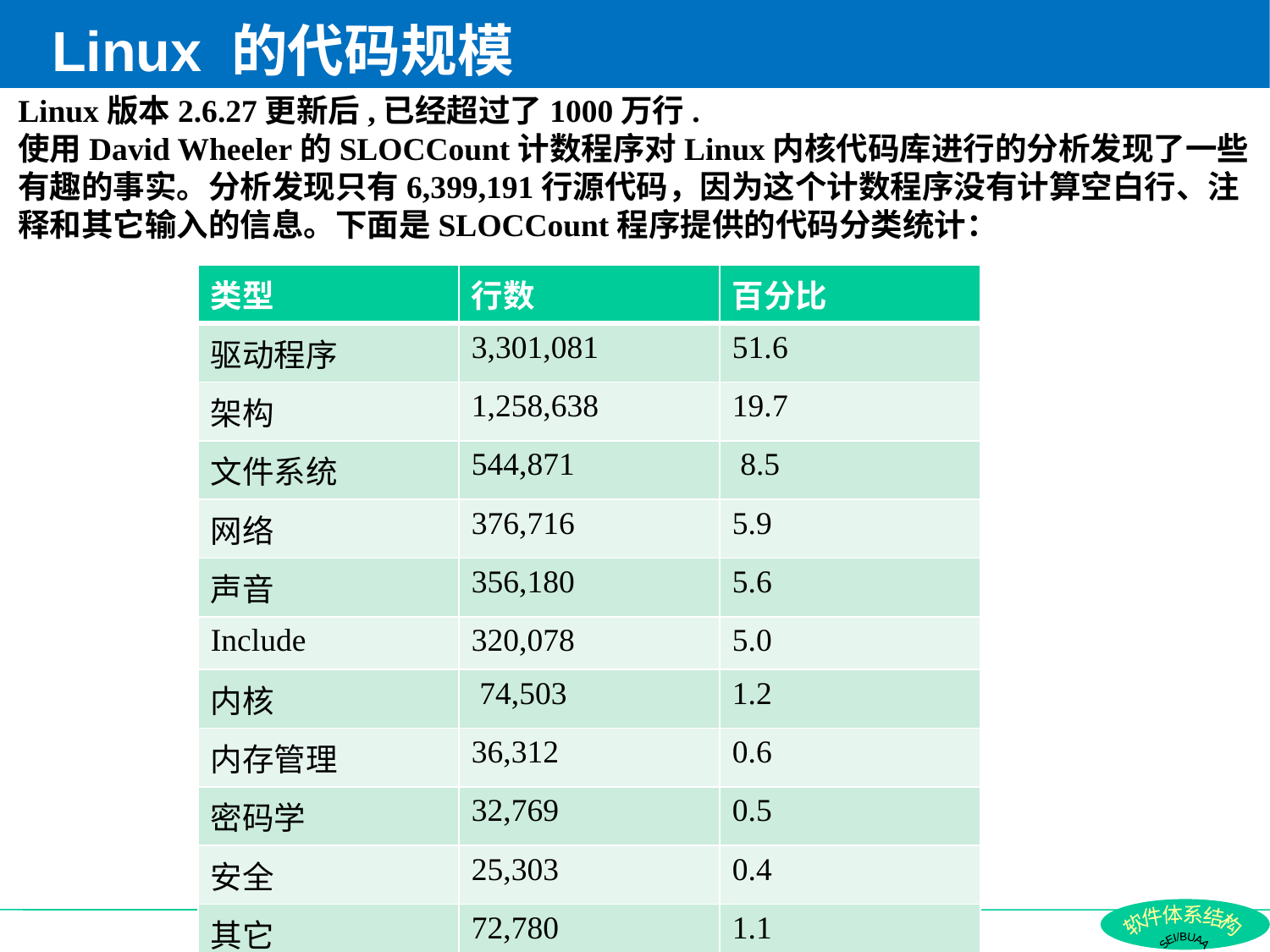

# Linux 的代码规模
Linux版本2.6.27更新后,已经超过了1000万行.
使用David Wheeler的SLOCCount计数程序对Linux内核代码库进行的分析发现了一些有趣的事实。分析发现只有6,399,191行源代码，因为这个计数程序没有计算空白行、注释和其它输入的信息。下面是SLOCCount程序提供的代码分类统计：
| 类型 | 行数 | 百分比 |
| --- | --- | --- |
| 驱动程序 | 3,301,081 | 51.6 |
| 架构 | 1,258,638 | 19.7 |
| 文件系统 | 544,871 | 8.5 |
| 网络 | 376,716 | 5.9 |
| 声音 | 356,180 | 5.6 |
| Include | 320,078 | 5.0 |
| 内核 | 74,503 | 1.2 |
| 内存管理 | 36,312 | 0.6 |
| 密码学 | 32,769 | 0.5 |
| 安全 | 25,303 | 0.4 |
| 其它 | 72,780 | 1.1 |
北京航空航天大学软件工程研究所    lily@buaa.edu.cn